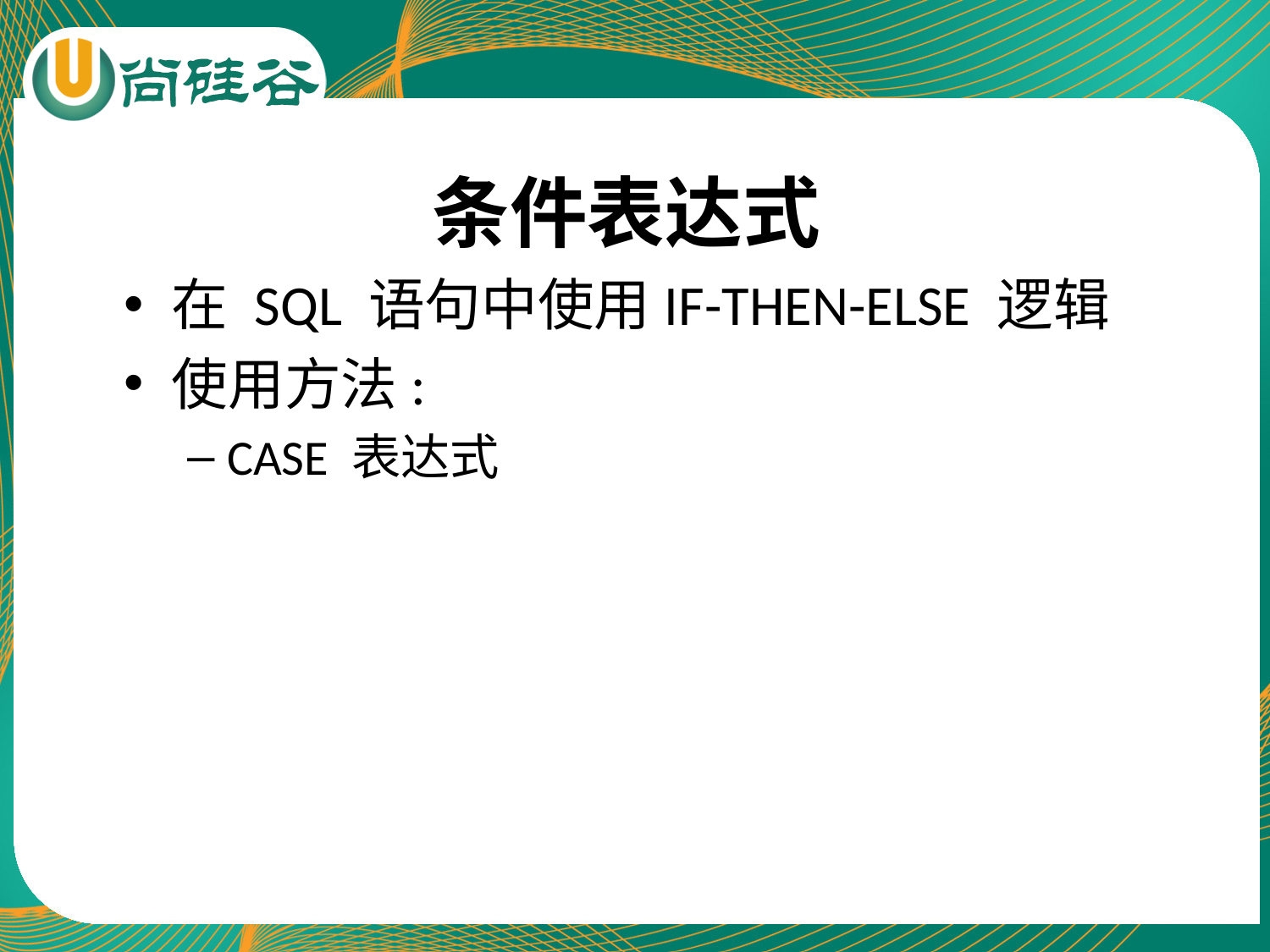

# 条件表达式
在 SQL 语句中使用IF-THEN-ELSE 逻辑
使用方法:
CASE 表达式